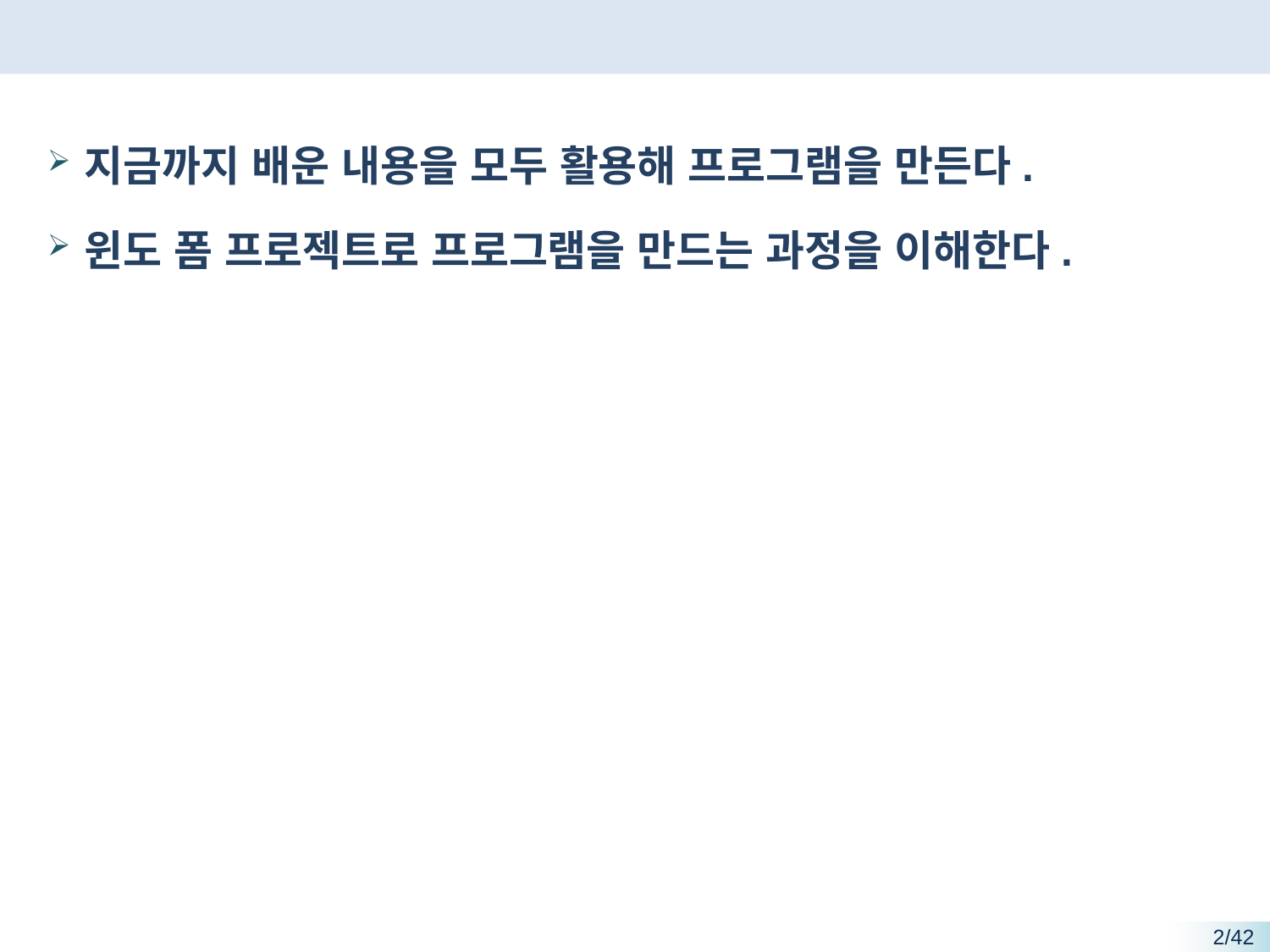

#
지금까지 배운 내용을 모두 활용해 프로그램을 만든다.
윈도 폼 프로젝트로 프로그램을 만드는 과정을 이해한다.